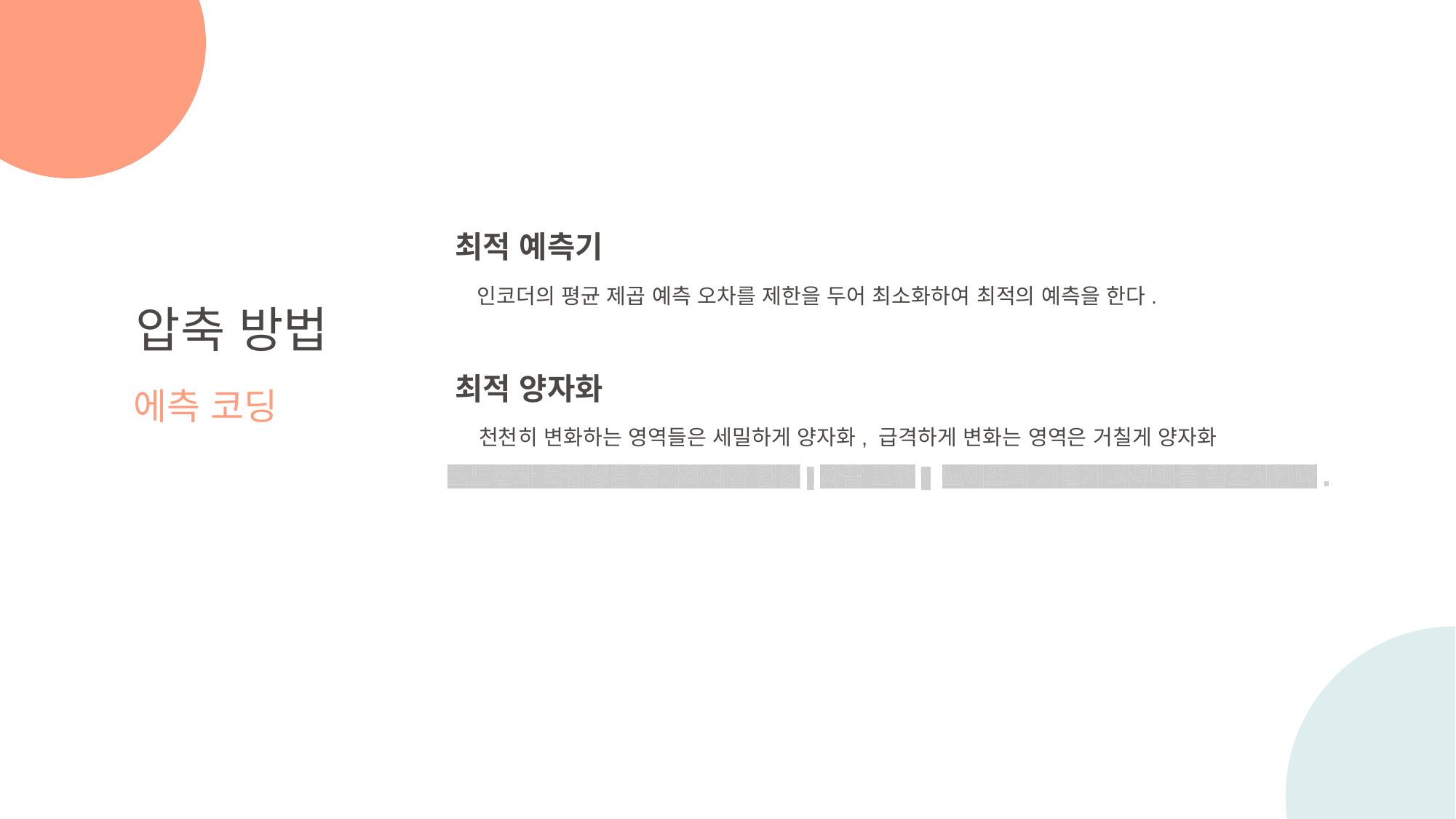

최적 예측기
인코더의 평균 제곱 예측 오차를 제한을 두어 최소화하여 최적의 예측을 한다.
압축 방법
에측 코딩
최적 양자화
천천히 변화하는 영역들은 세밀하게 양자화, 급격하게 변화는 영역은 거칠게 양자화
코드율과 복잡성은 증가하지만 입상(자갈 모양) 노이즈와 기울기 과부화를 감소시킨다.